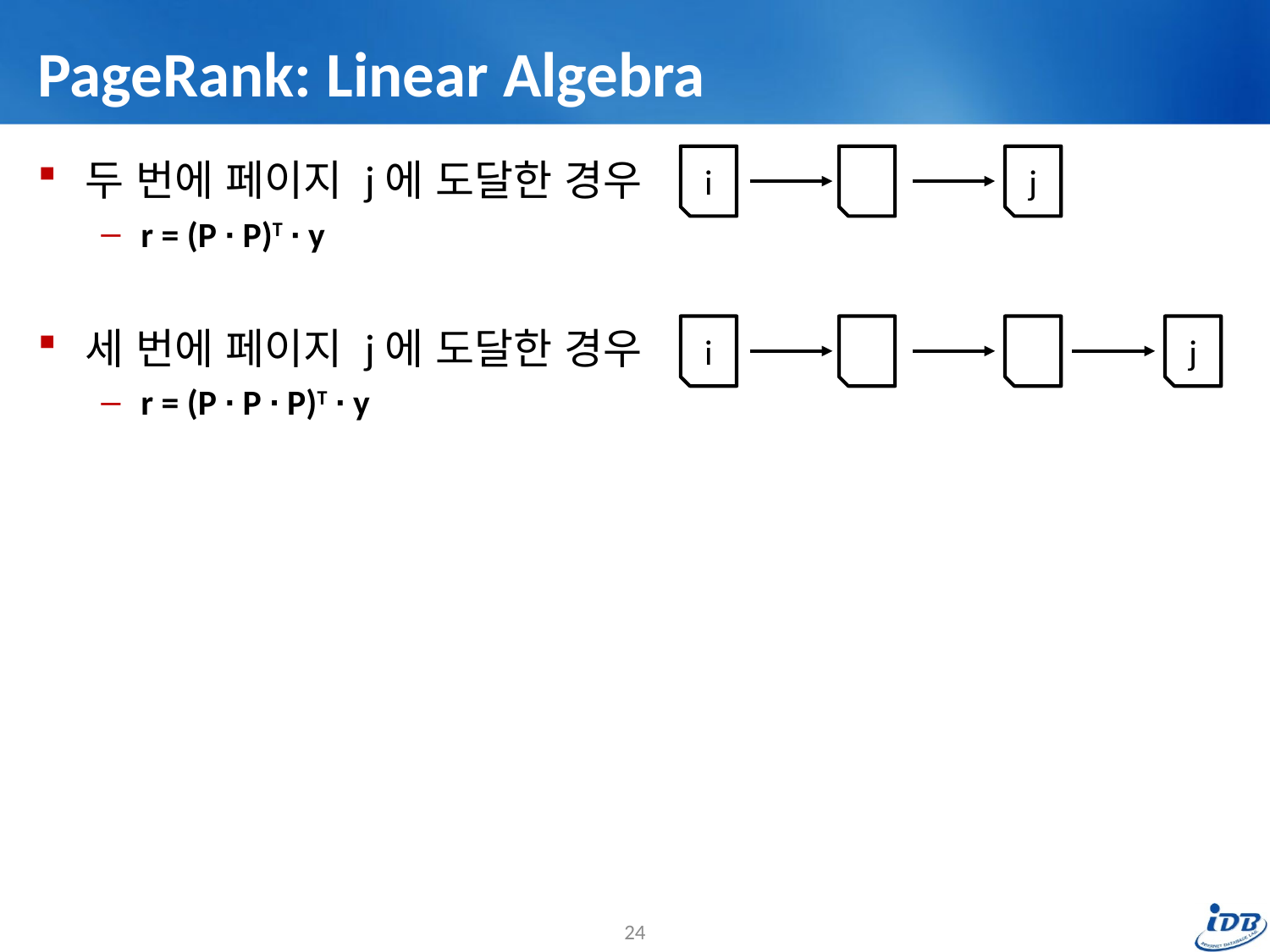

# PageRank: Linear Algebra

두 번에 페이지 j에 도달한 경우
r = (P ∙ P)T ∙ y

세 번에 페이지 j에 도달한 경우
r = (P ∙ P ∙ P)T ∙ y

i
j

i
j
24